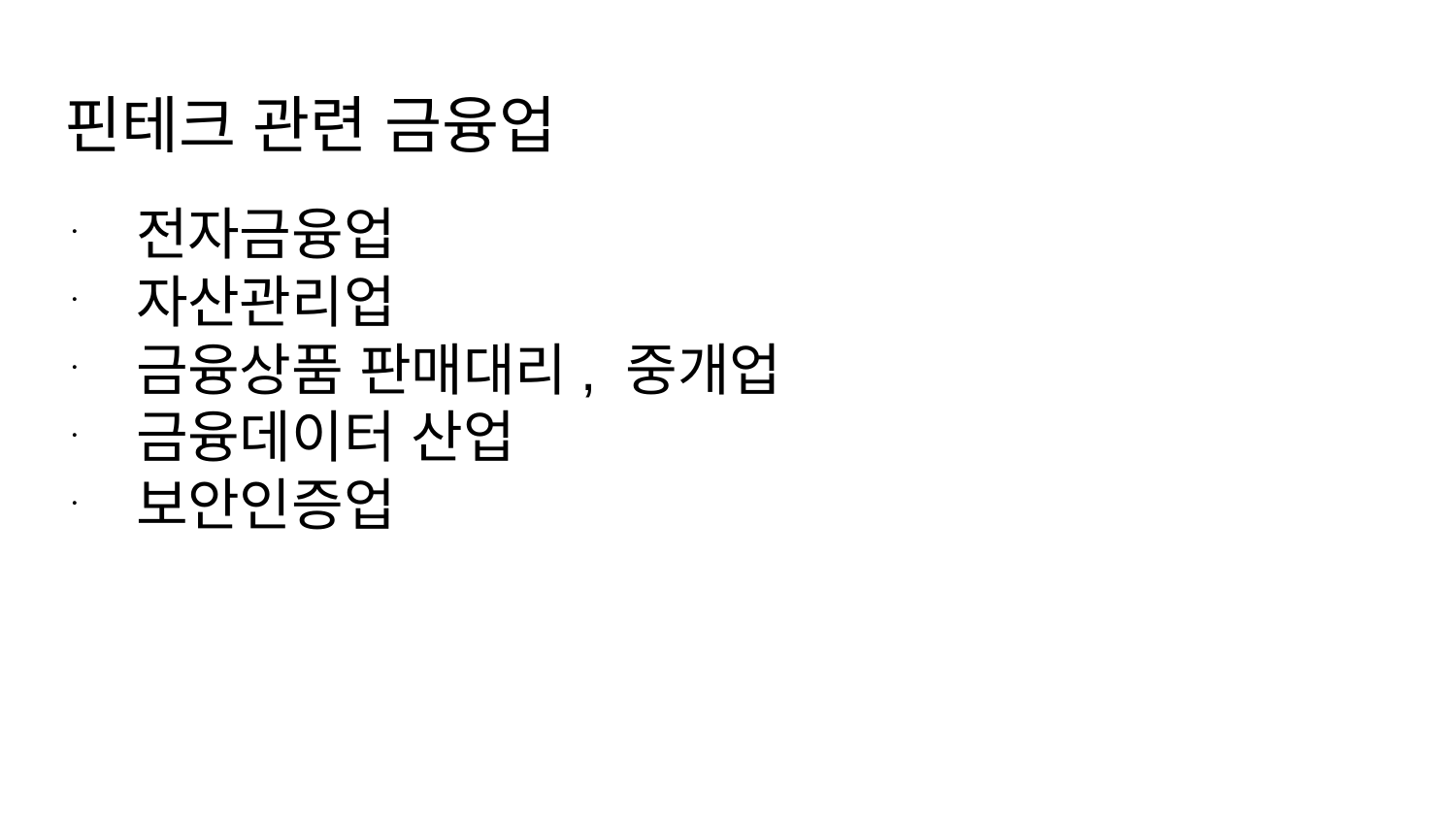

# 핀테크 관련 금융업
전자금융업
자산관리업
금융상품 판매대리, 중개업
금융데이터 산업
보안인증업